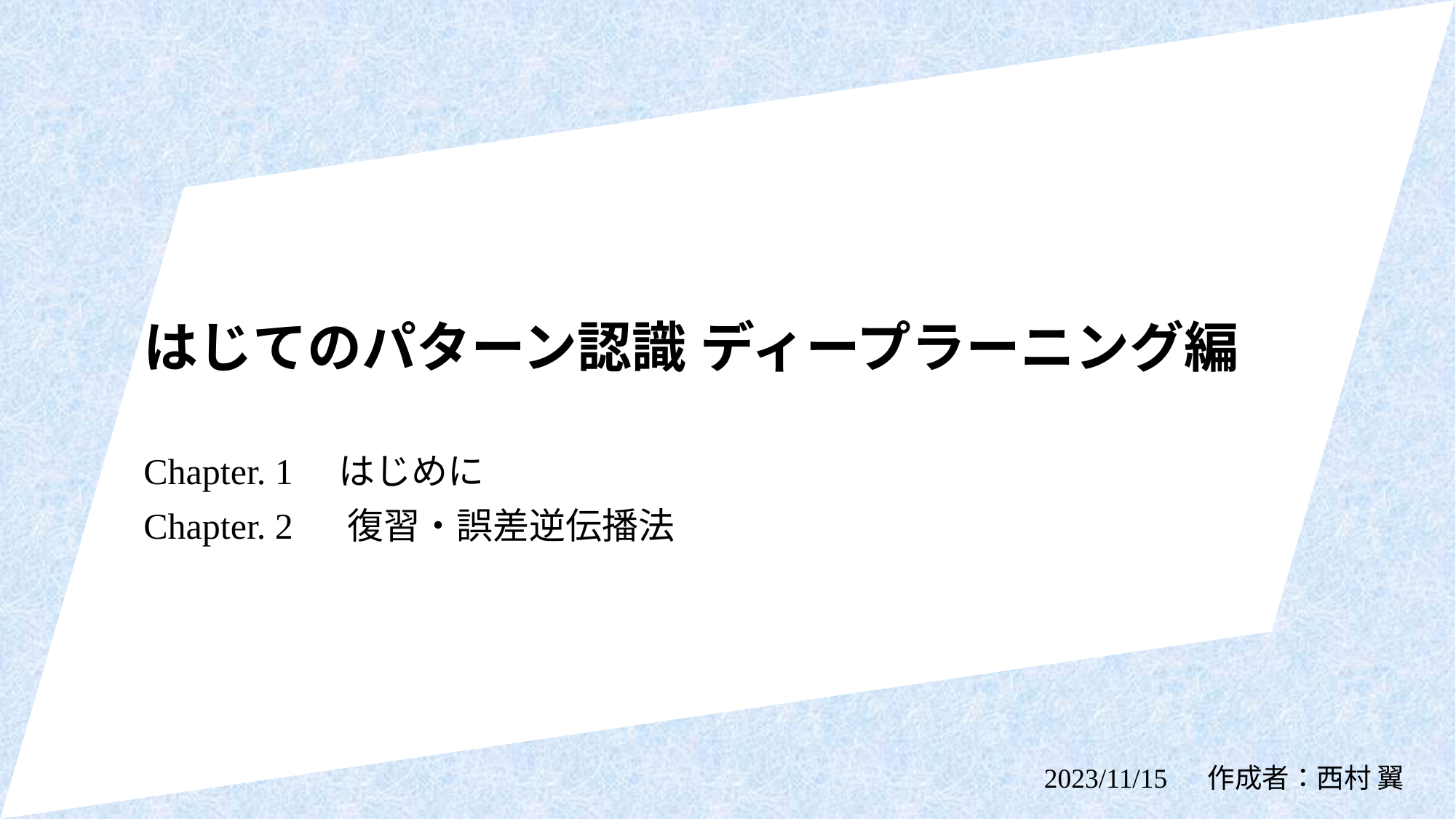

# はじてのパターン認識 ディープラーニング編
Chapter. 1　はじめに
Chapter. 2 　復習・誤差逆伝播法
2023/11/15 　作成者：西村 翼